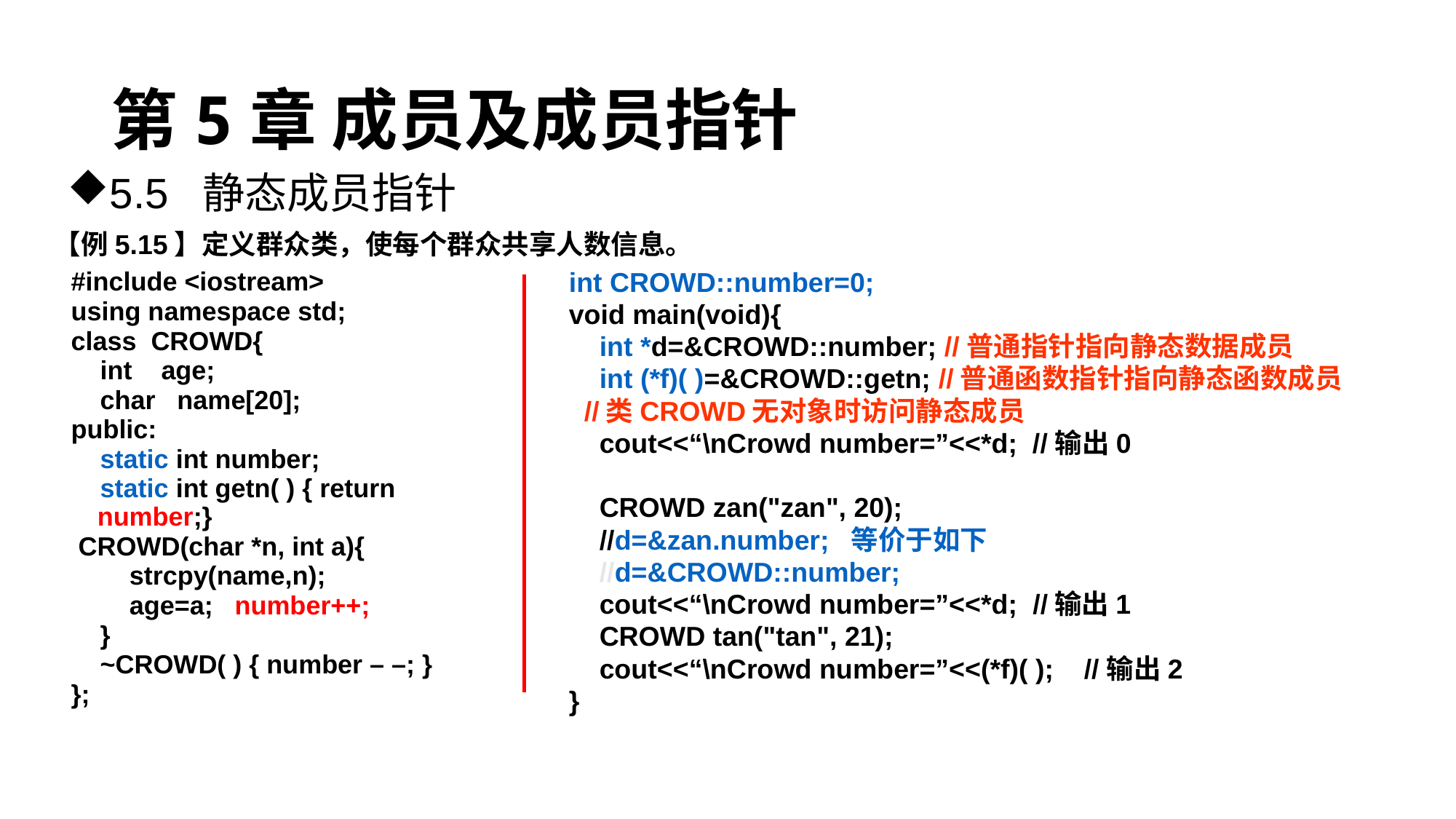

# 第5章 成员及成员指针
5.5  静态成员指针
【例5.15】定义群众类，使每个群众共享人数信息。
int CROWD::number=0;
void main(void){
    int *d=&CROWD::number; //普通指针指向静态数据成员
    int (*f)( )=&CROWD::getn; //普通函数指针指向静态函数成员
  //类CROWD无对象时访问静态成员
    cout<<“\nCrowd number=”<<*d;  //输出0

    CROWD zan("zan", 20);
    //d=&zan.number;  等价于如下
    //d=&CROWD::number;
    cout<<“\nCrowd number=”<<*d;	//输出1
    CROWD tan("tan", 21);
    cout<<“\nCrowd number=”<<(*f)( );    //输出2
}
#include <iostream>
using namespace std;
class  CROWD{
    int    age;
    char   name[20];
public:
    static int number;
    static int getn( ) { return number;}
 CROWD(char *n, int a){
        strcpy(name,n);
        age=a;   number++;
    }
    ~CROWD( ) { number – –; }
};